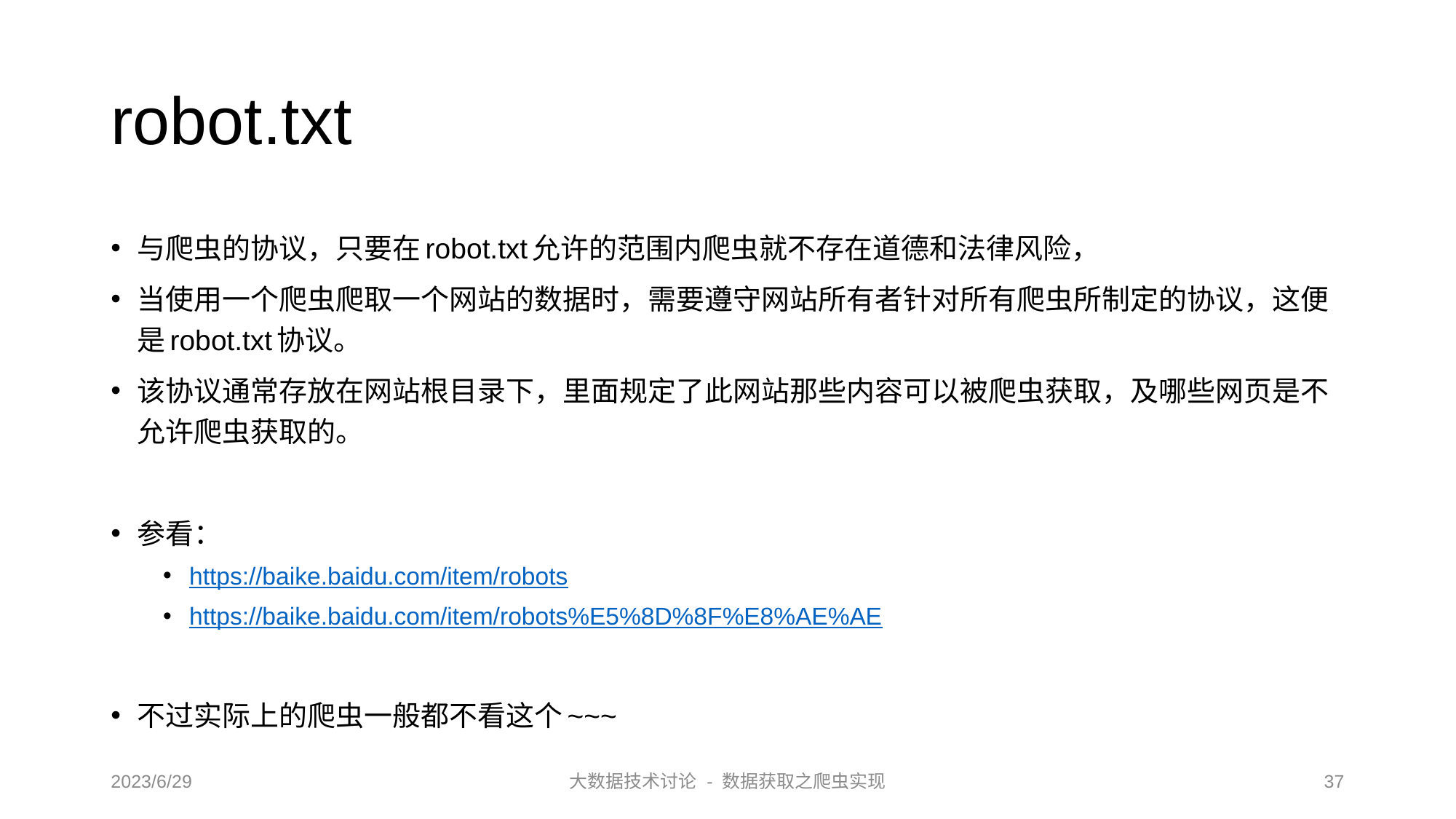

# robot.txt
与爬虫的协议，只要在robot.txt允许的范围内爬虫就不存在道德和法律风险，
当使用一个爬虫爬取一个网站的数据时，需要遵守网站所有者针对所有爬虫所制定的协议，这便是robot.txt协议。
该协议通常存放在网站根目录下，里面规定了此网站那些内容可以被爬虫获取，及哪些网页是不允许爬虫获取的。

参看：
https://baike.baidu.com/item/robots
https://baike.baidu.com/item/robots%E5%8D%8F%E8%AE%AE

不过实际上的爬虫一般都不看这个~~~

2023/6/29
大数据技术讨论 - 数据获取之爬虫实现
37